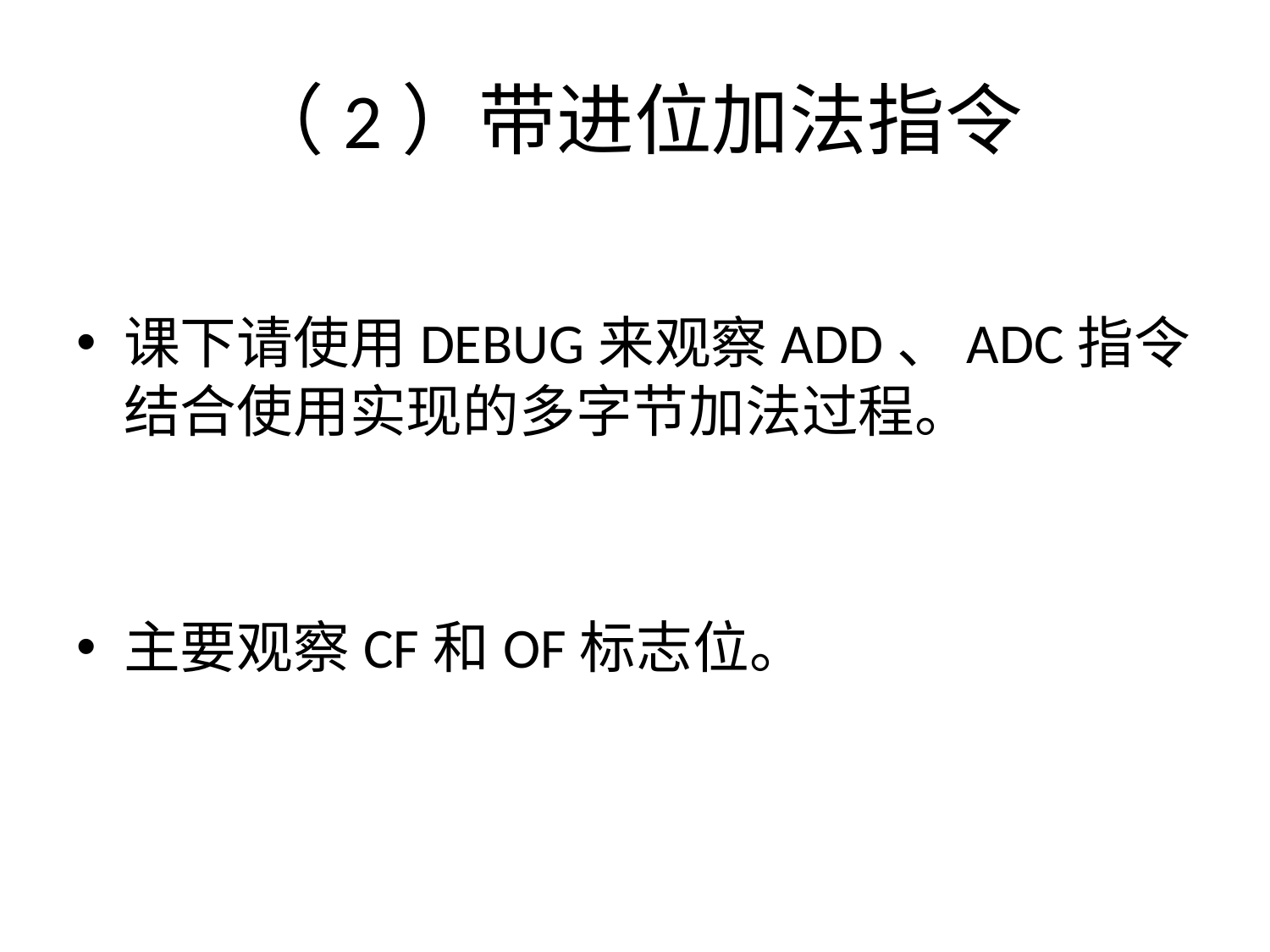

# （2）带进位加法指令

课下请使用DEBUG来观察ADD、ADC指令结合使用实现的多字节加法过程。

主要观察CF和OF标志位。